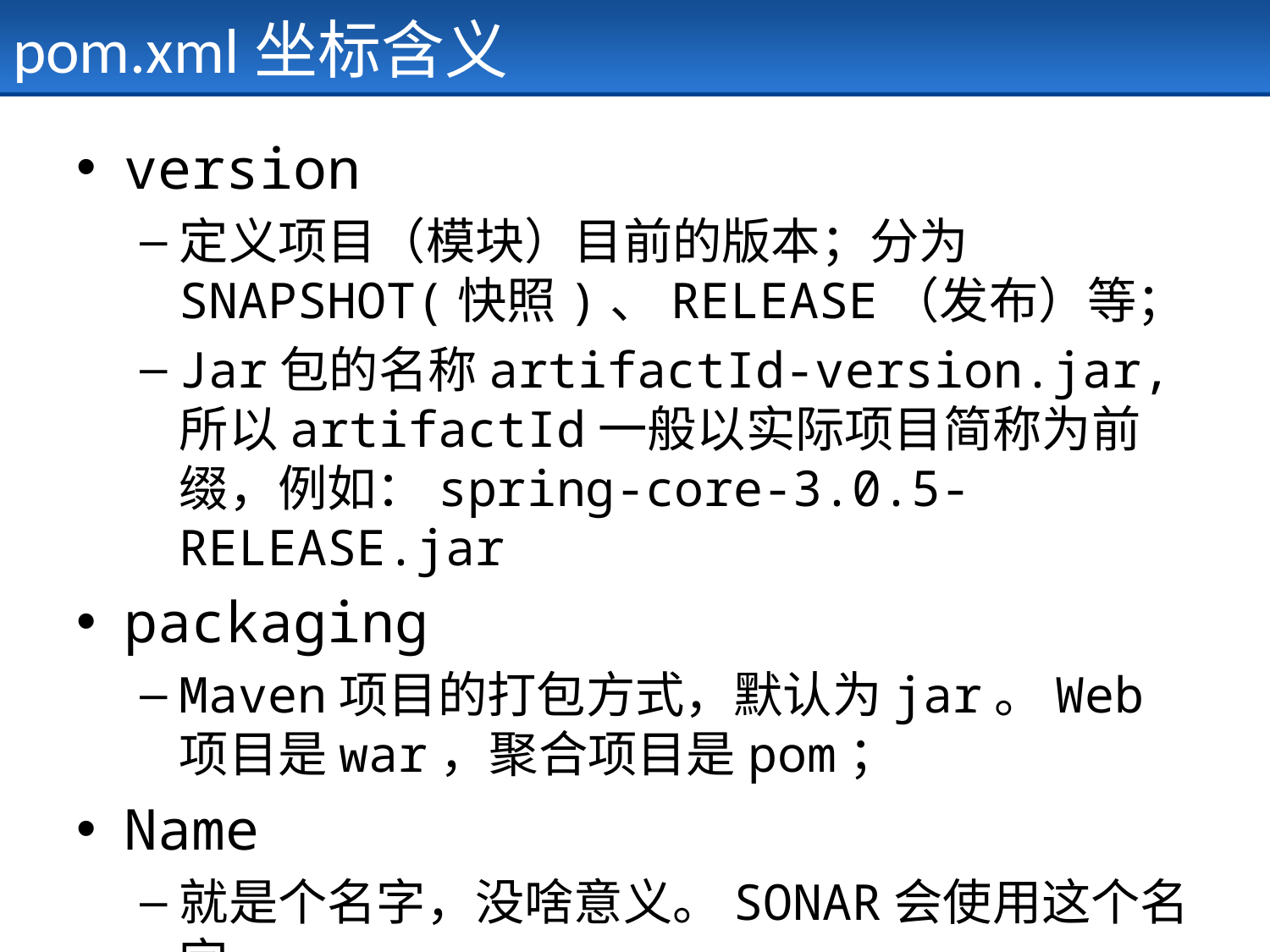

# pom.xml坐标含义
version
定义项目（模块）目前的版本；分为SNAPSHOT(快照)、RELEASE（发布）等；
Jar包的名称artifactId-version.jar,所以artifactId一般以实际项目简称为前缀，例如：spring-core-3.0.5-RELEASE.jar
packaging
Maven项目的打包方式，默认为jar。Web项目是war，聚合项目是pom；
Name
就是个名字，没啥意义。SONAR会使用这个名字